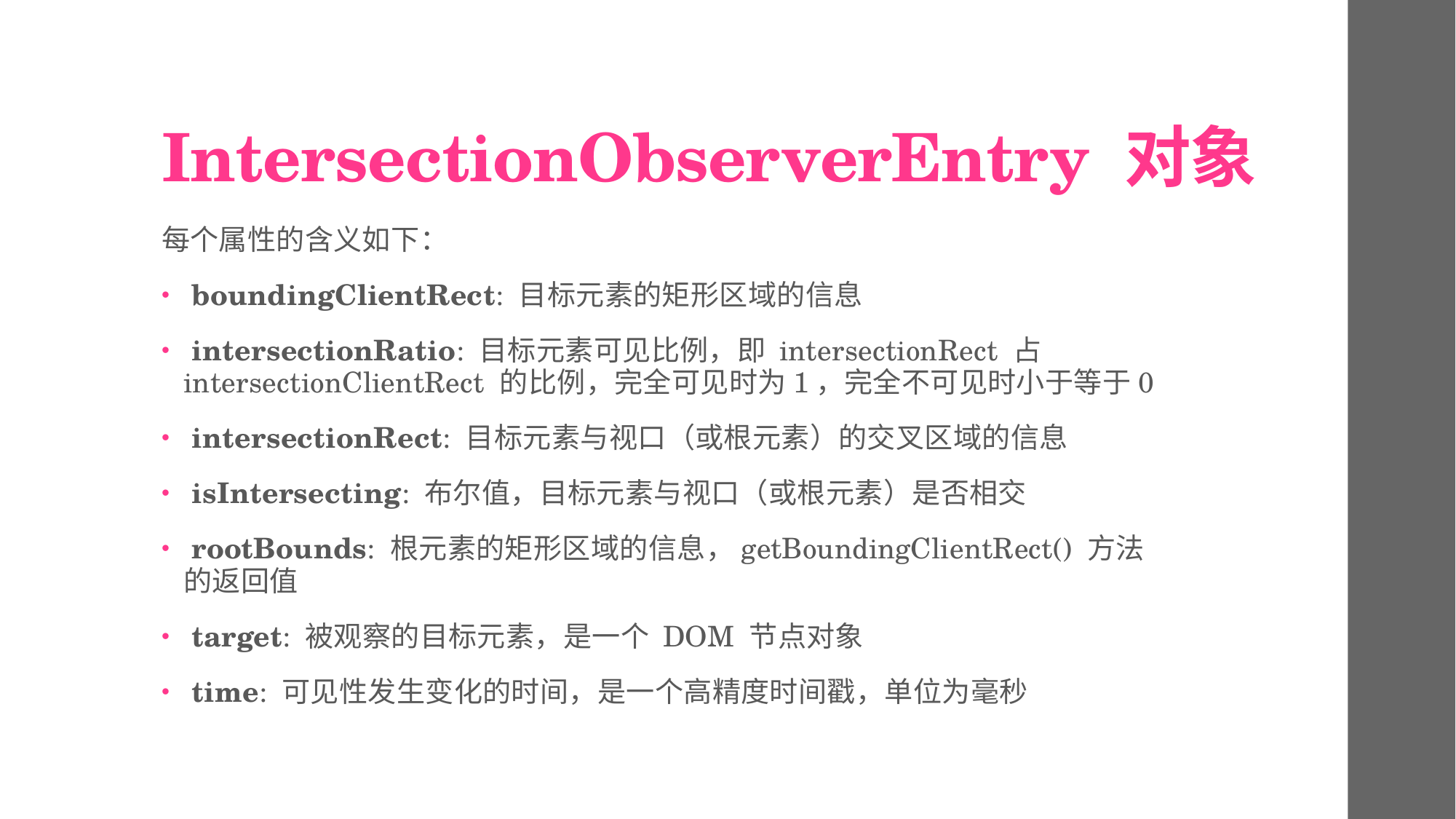

# IntersectionObserverEntry 对象
每个属性的含义如下：
 boundingClientRect: 目标元素的矩形区域的信息
 intersectionRatio: 目标元素可见比例，即 intersectionRect 占 intersectionClientRect 的比例，完全可见时为1，完全不可见时小于等于0
 intersectionRect: 目标元素与视口（或根元素）的交叉区域的信息
 isIntersecting: 布尔值，目标元素与视口（或根元素）是否相交
 rootBounds: 根元素的矩形区域的信息，getBoundingClientRect() 方法的返回值
 target: 被观察的目标元素，是一个 DOM 节点对象
 time: 可见性发生变化的时间，是一个高精度时间戳，单位为毫秒